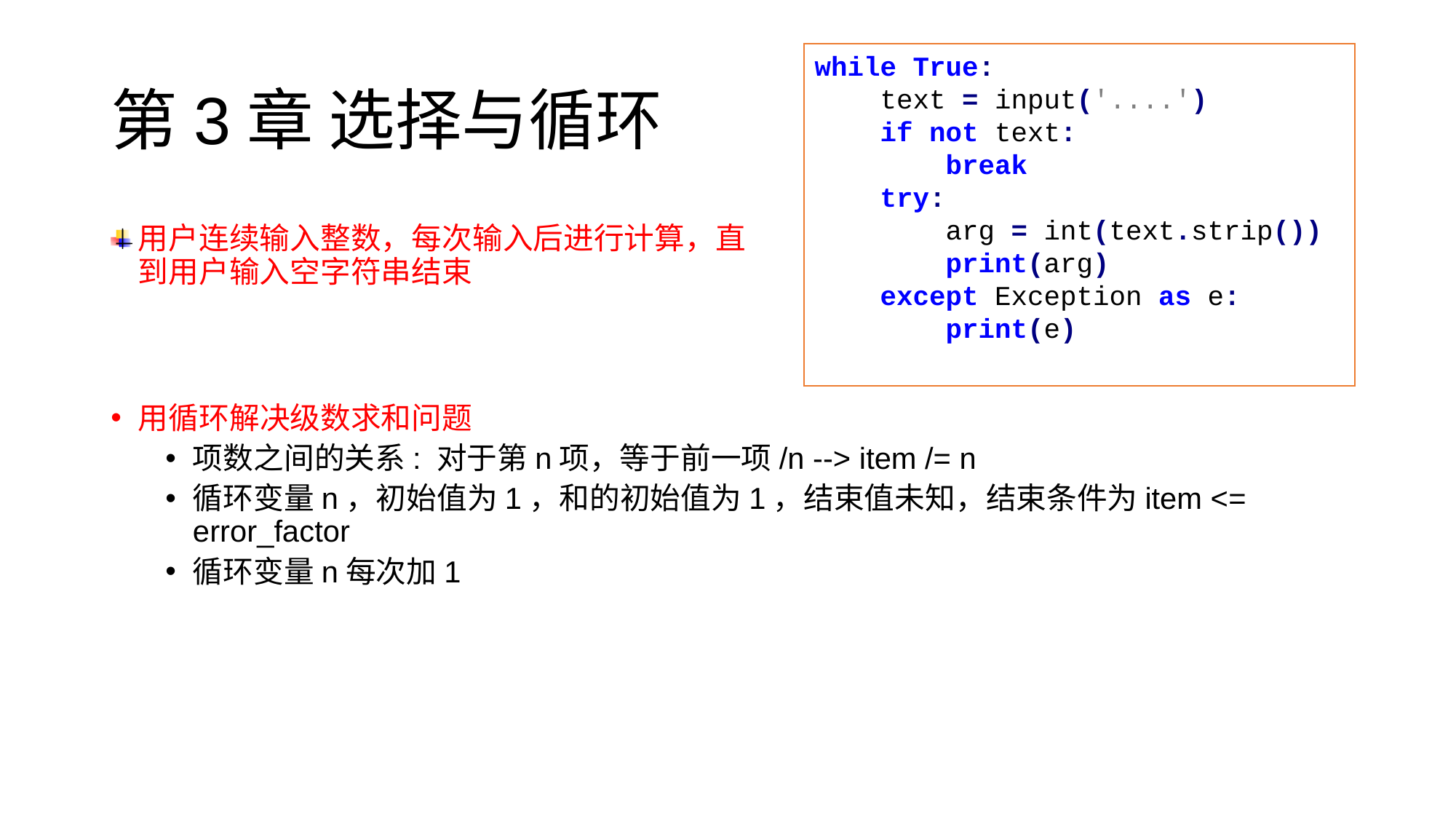

# 第3章 选择与循环
while True:
    text = input('....')
    if not text:
        break
    try:
        arg = int(text.strip())
        print(arg)
    except Exception as e:
        print(e)

用户连续输入整数，每次输入后进行计算，直到用户输入空字符串结束

用循环解决级数求和问题
项数之间的关系: 对于第n项，等于前一项/n --> item /= n
循环变量n，初始值为1，和的初始值为1，结束值未知，结束条件为item <= error_factor
循环变量n每次加1